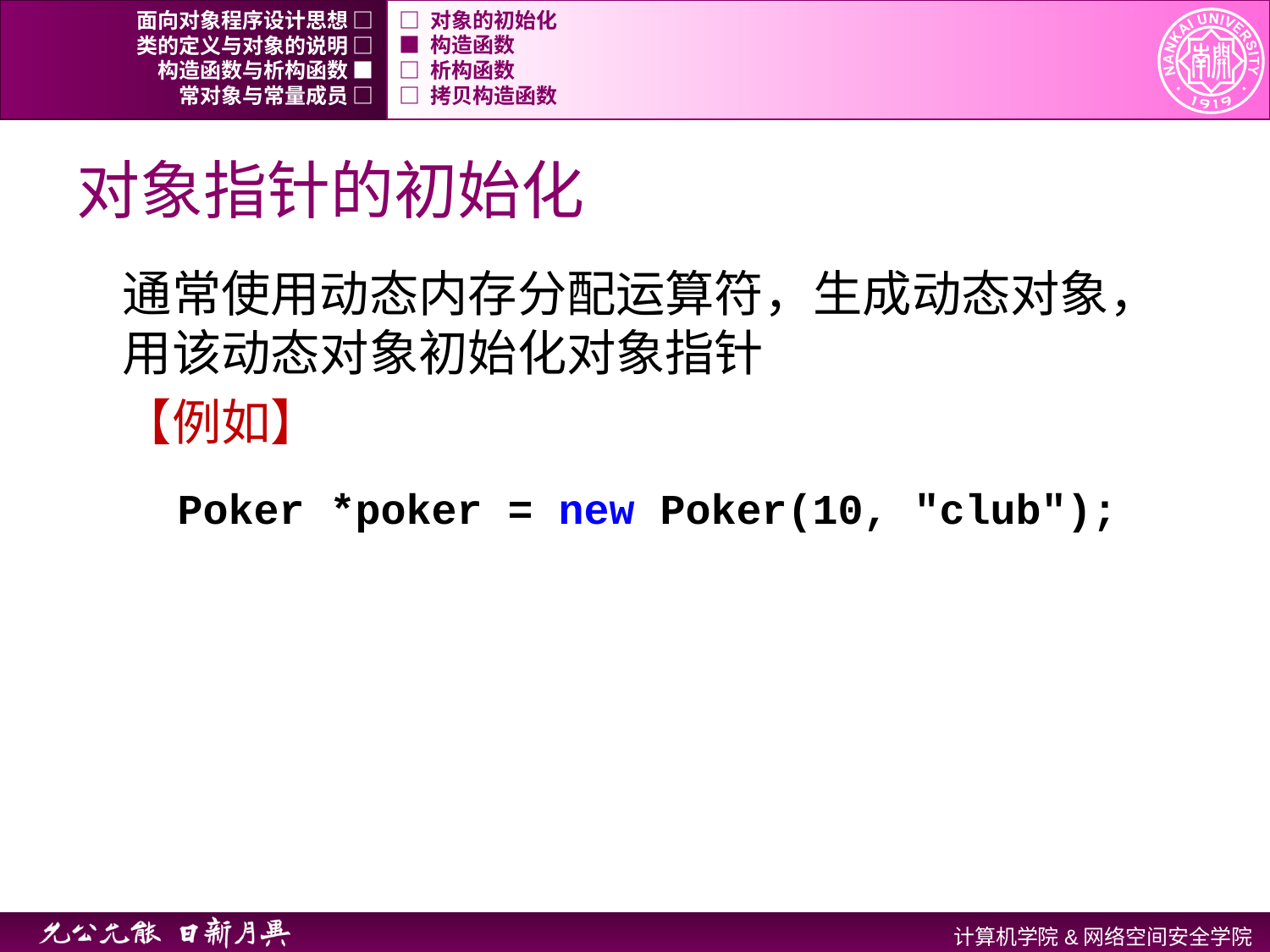

面向对象程序设计思想 □
□ 对象的初始化
类的定义与对象的说明 □
■ 构造函数
构造函数与析构函数 ■
□ 析构函数
常对象与常量成员 □

□ 拷贝构造函数
# 对象指针的初始化
通常使用动态内存分配运算符，生成动态对象，用该动态对象初始化对象指针
【例如】
Poker *poker = new Poker(10, "club");